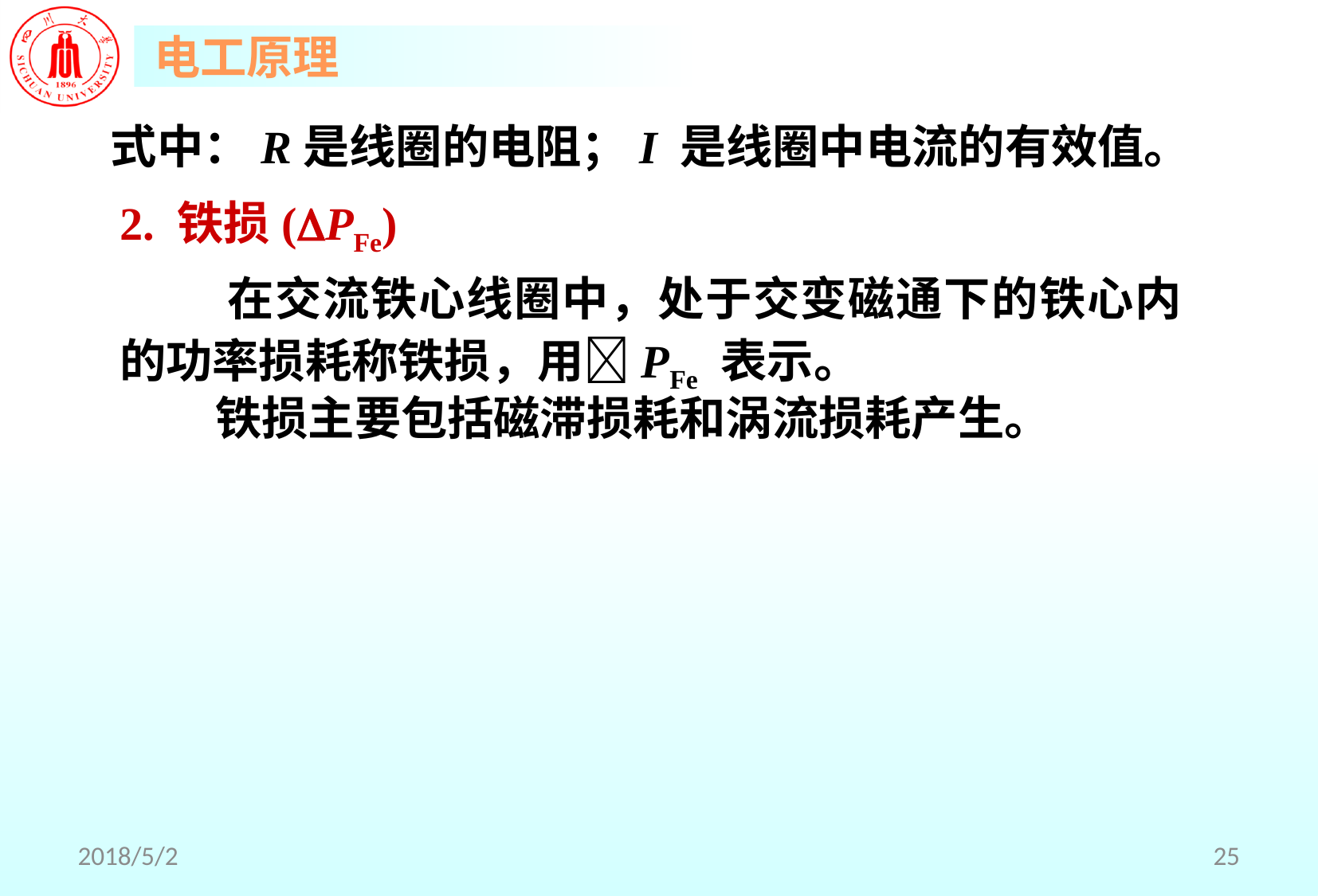

式中：R是线圈的电阻；I 是线圈中电流的有效值。
2. 铁损(ΔPFe)
        在交流铁心线圈中，处于交变磁通下的铁心内的功率损耗称铁损，用ΔPFe 表示。
        铁损主要包括磁滞损耗和涡流损耗产生。
2018/5/2
25